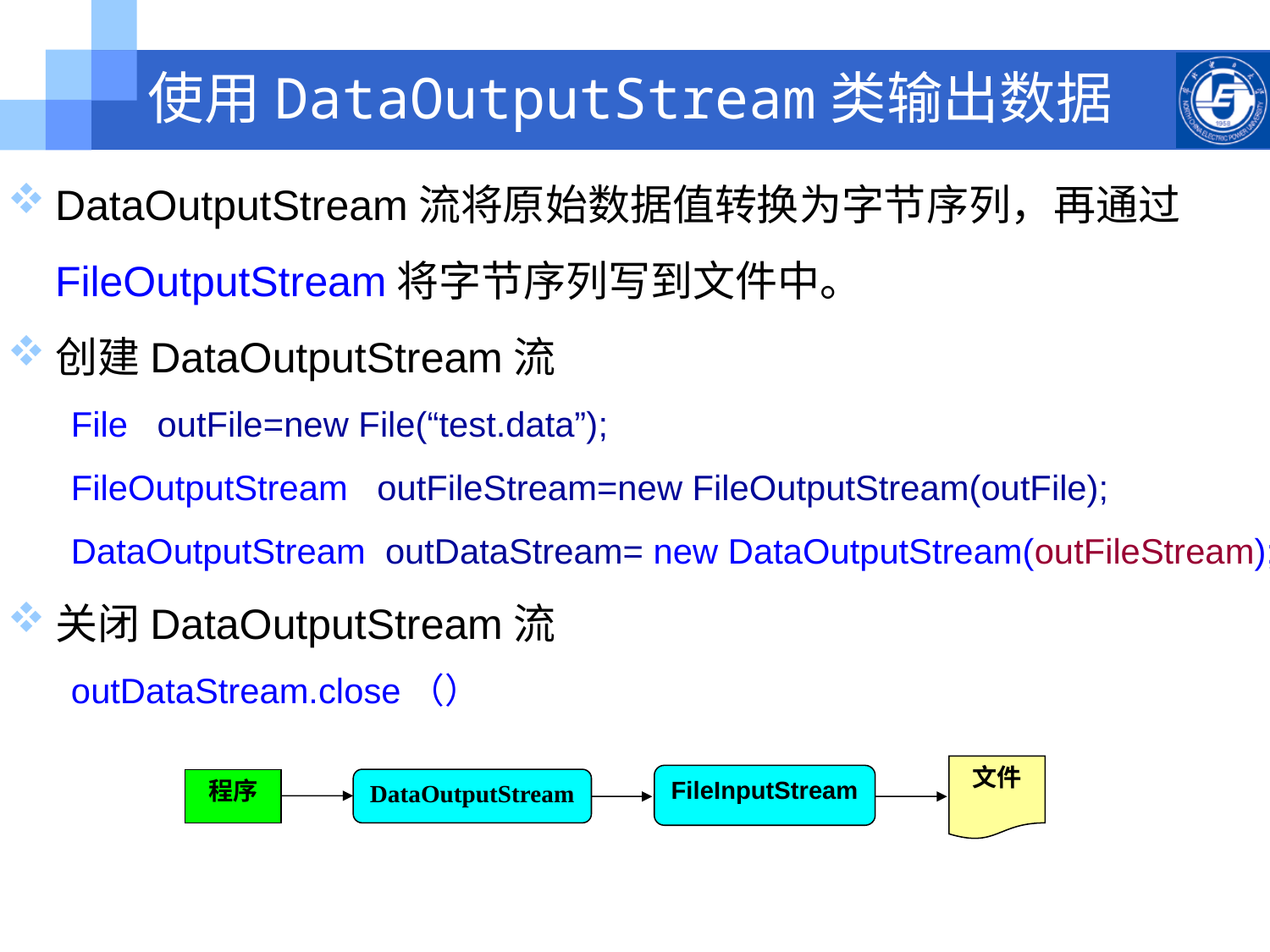

# 使用DataOutputStream类输出数据
DataOutputStream流将原始数据值转换为字节序列，再通过FileOutputStream将字节序列写到文件中。
创建DataOutputStream流
File   outFile=new File(“test.data”);
FileOutputStream   outFileStream=new FileOutputStream(outFile);
DataOutputStream  outDataStream= new DataOutputStream(outFileStream);
关闭DataOutputStream流
outDataStream.close（）
文件
FileInputStream
DataOutputStream
程序